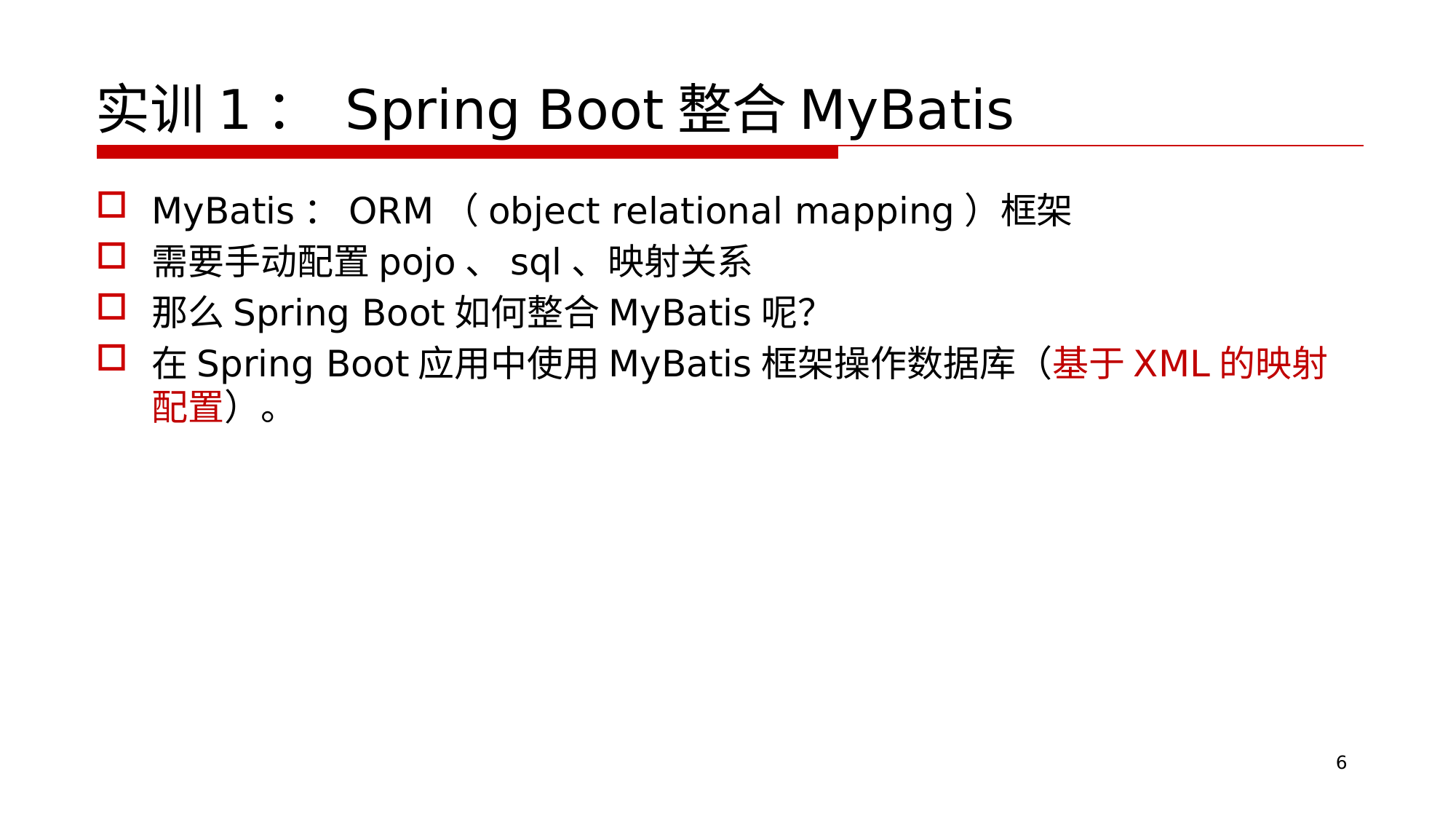

# 实训1： Spring Boot整合MyBatis
MyBatis：ORM（object relational mapping）框架
需要手动配置pojo、sql、映射关系
那么Spring Boot如何整合MyBatis呢？
在Spring Boot应用中使用MyBatis框架操作数据库（基于XML的映射配置）。
6